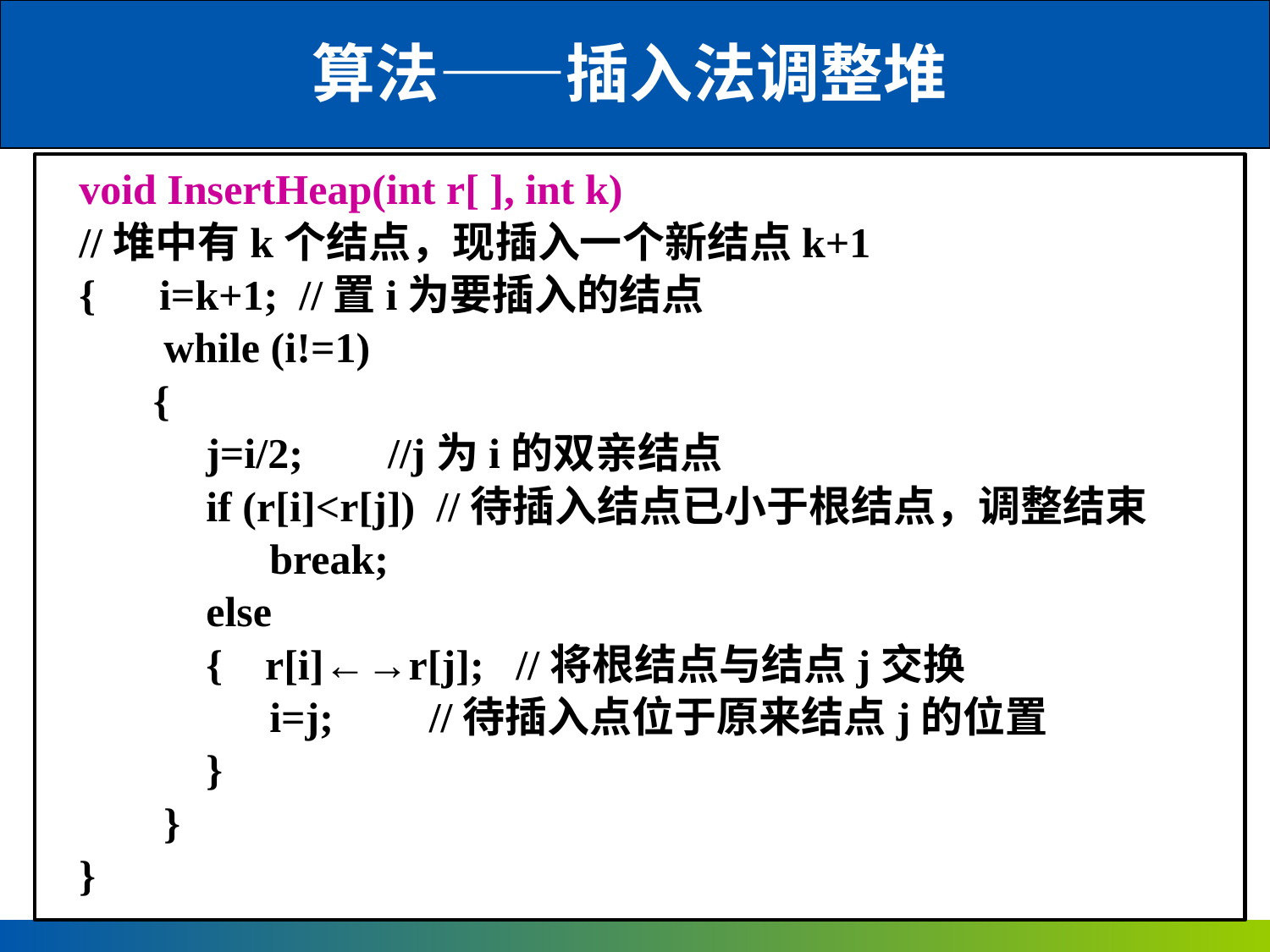

算法——插入法调整堆
   void InsertHeap(int r[ ], int k)
   //堆中有k个结点，现插入一个新结点k+1
   {      i=k+1;  //置i为要插入的结点
           while (i!=1)
          {
               j=i/2;        //j为i的双亲结点
               if (r[i]<r[j])  //待插入结点已小于根结点，调整结束
                     break;
               else
               {    r[i]←→r[j];   //将根结点与结点j交换
                     i=j;         //待插入点位于原来结点j的位置
               }
           }
   }